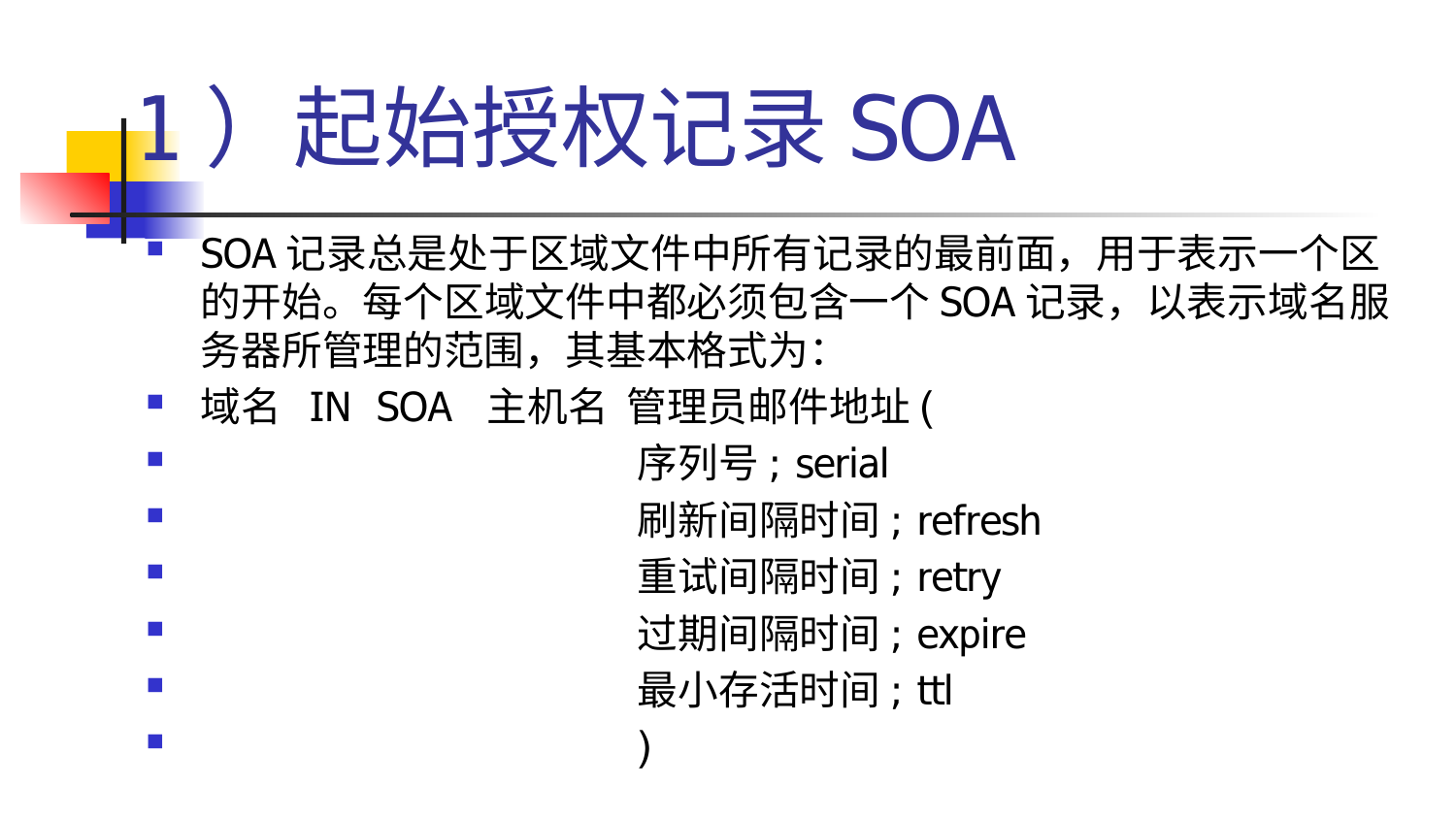

# 1）起始授权记录SOA
SOA记录总是处于区域文件中所有记录的最前面，用于表示一个区的开始。每个区域文件中都必须包含一个SOA记录，以表示域名服务器所管理的范围，其基本格式为：
域名  IN  SOA  主机名  管理员邮件地址(
			序列号; serial
			刷新间隔时间; refresh
			重试间隔时间; retry
			过期间隔时间; expire
			最小存活时间; ttl
			)